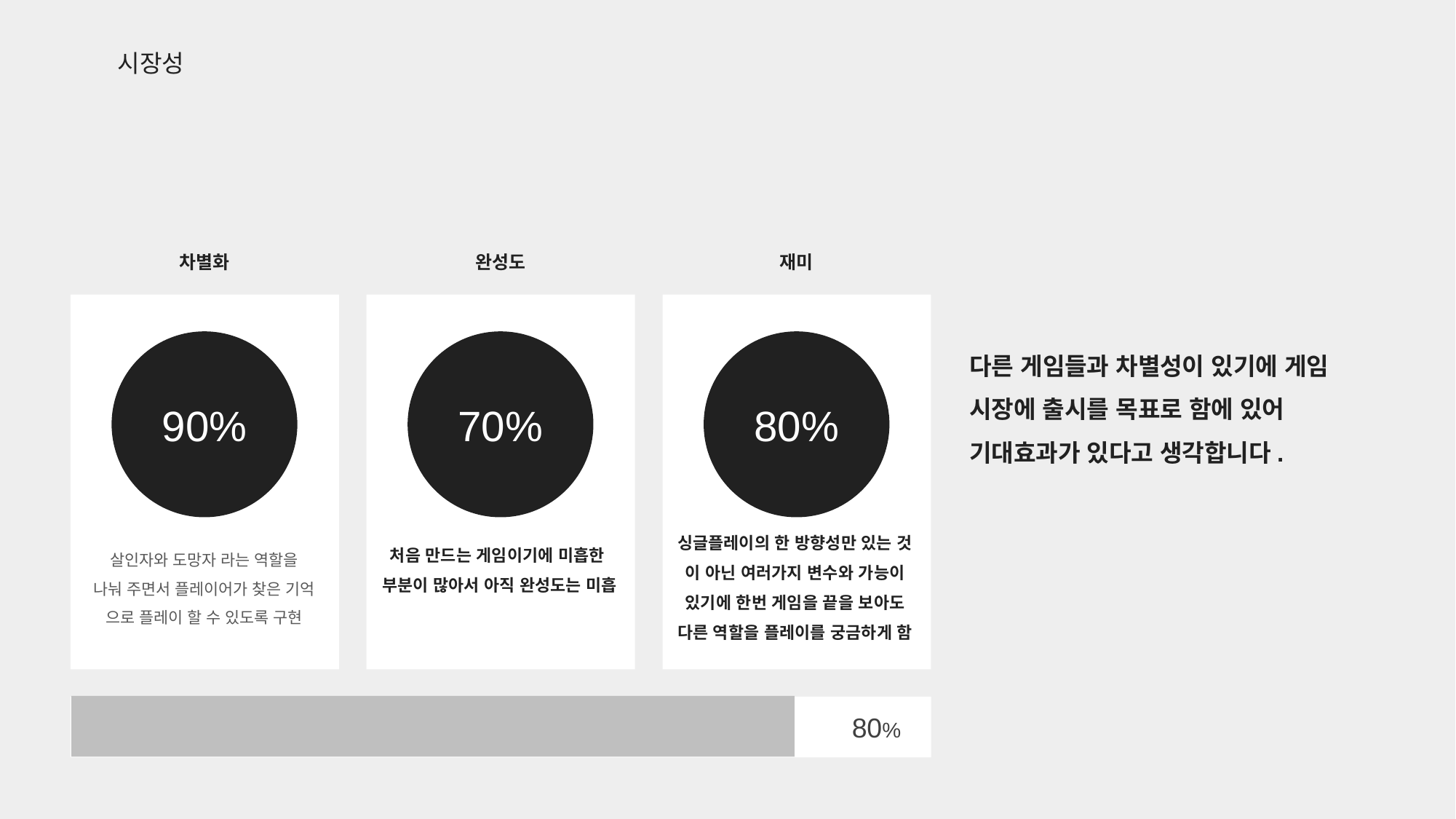

시장성
차별화
재미
완성도

다른 게임들과 차별성이 있기에 게임 시장에 출시를 목표로 함에 있어 기대효과가 있다고 생각합니다.
90%
70%
80%
싱글플레이의 한 방향성만 있는 것 이 아닌 여러가지 변수와 가능이 있기에 한번 게임을 끝을 보아도 다른 역할을 플레이를 궁금하게 함
처음 만드는 게임이기에 미흡한
부분이 많아서 아직 완성도는 미흡
살인자와 도망자 라는 역할을
나눠 주면서 플레이어가 찾은 기억
으로 플레이 할 수 있도록 구현

80%